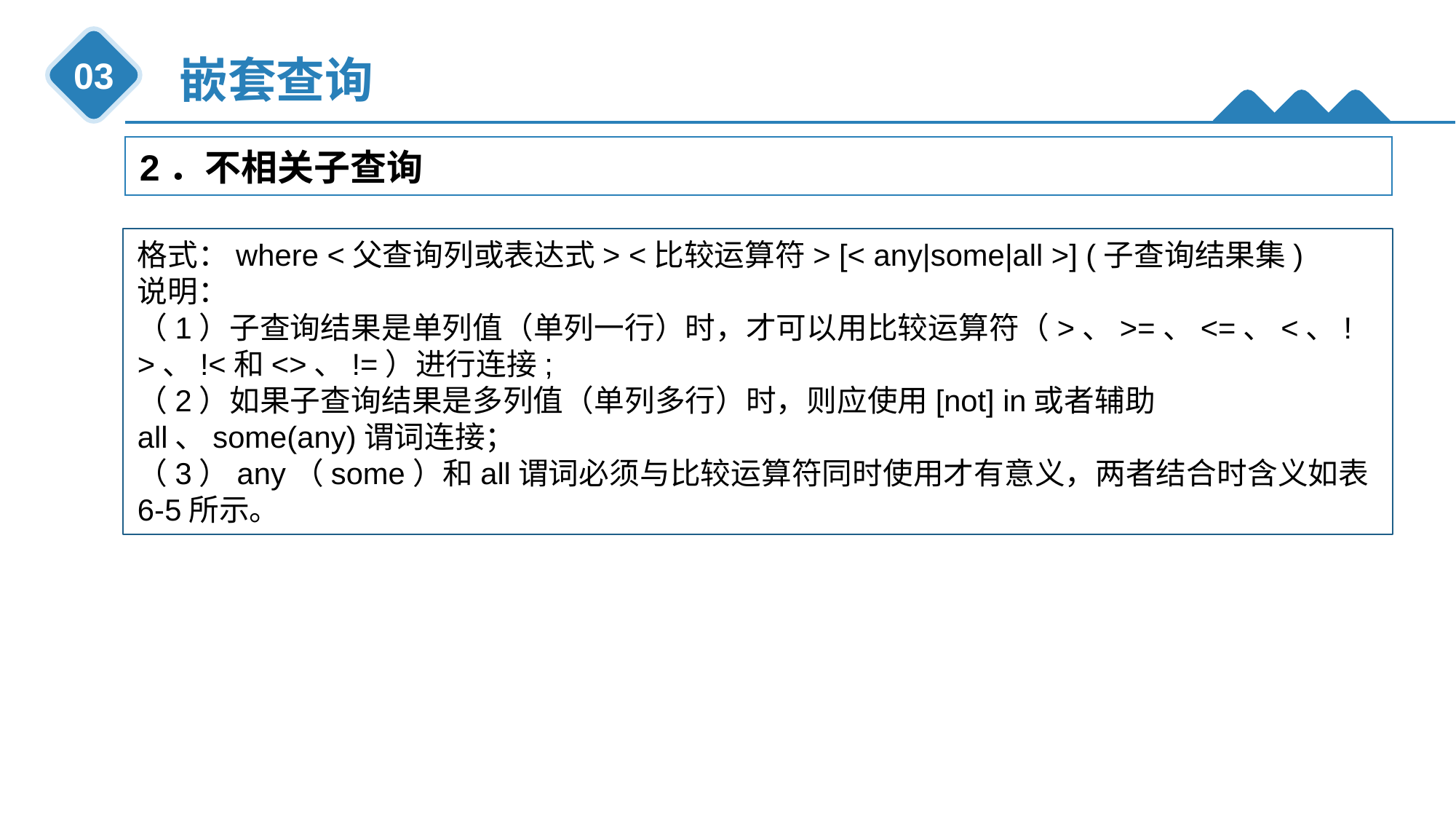

嵌套查询
03

2．不相关子查询
格式：where <父查询列或表达式> <比较运算符> [< any|some|all >] (子查询结果集)
说明：
（1）子查询结果是单列值（单列一行）时，才可以用比较运算符（>、>=、<=、<、!>、!<和<>、!=）进行连接;
（2）如果子查询结果是多列值（单列多行）时，则应使用[not] in或者辅助all、some(any)谓词连接；
（3）any（some）和all谓词必须与比较运算符同时使用才有意义，两者结合时含义如表6-5所示。
数据库原理与应用